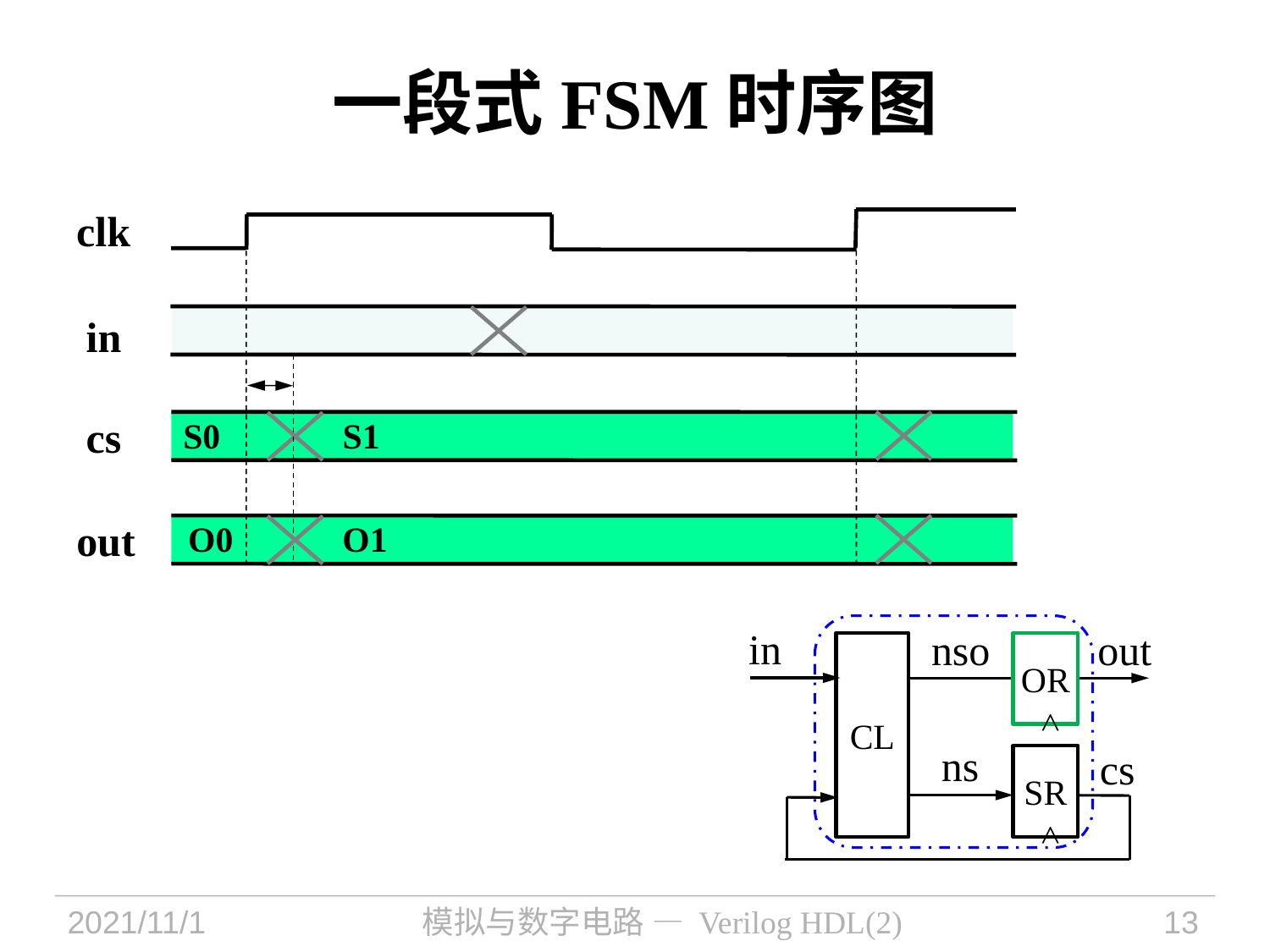

一段式FSM时序图
clk

in

cs

S0
S1
out

O0
O1

in
out
nso
CL
OR
<
ns
cs
SR
<
2021/11/1
模拟与数字电路 — Verilog HDL(2)
13